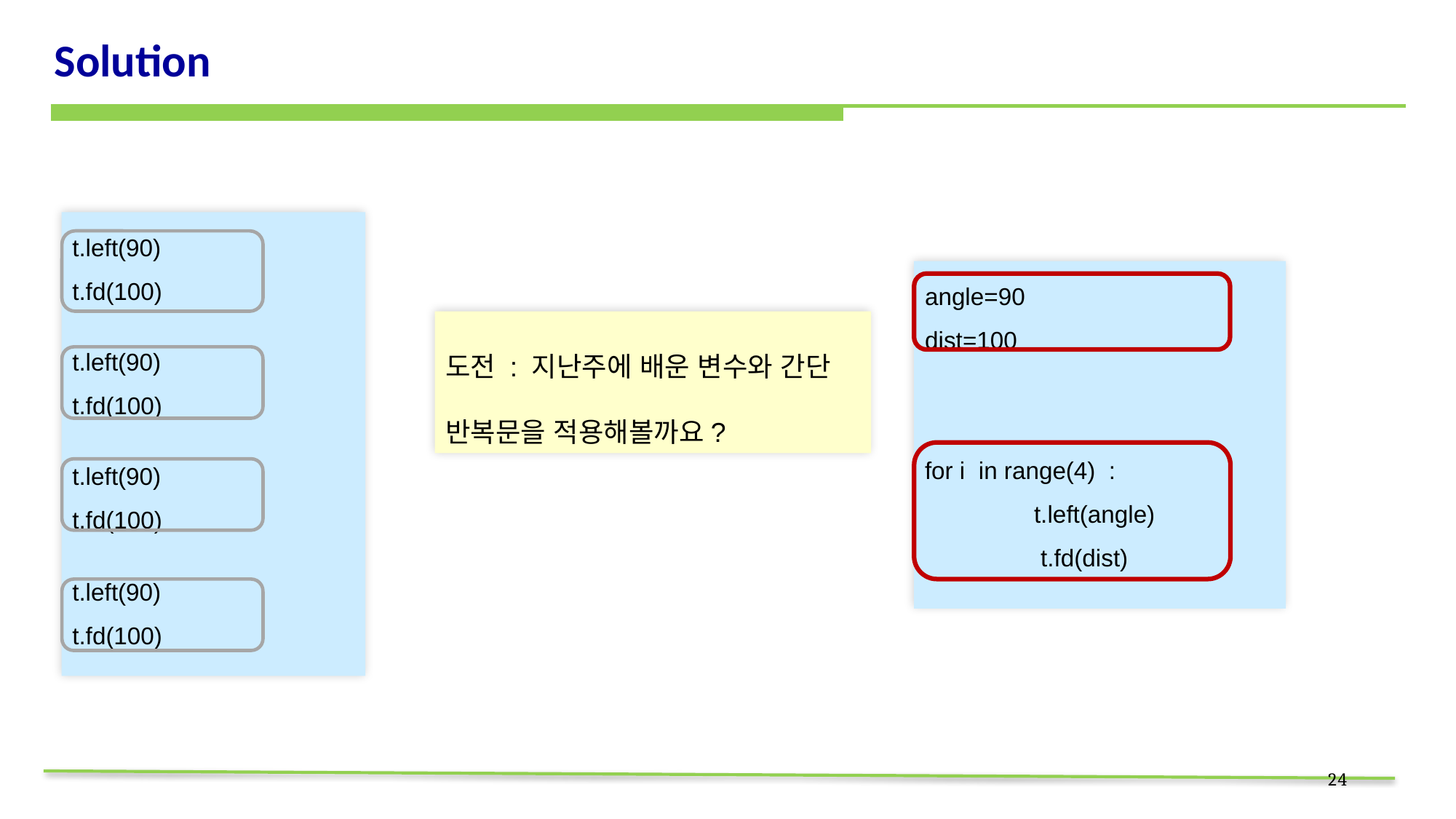

# Solution

t.left(90)
t.fd(100)

t.left(90)
t.fd(100)

t.left(90)
t.fd(100)

t.left(90)
t.fd(100)

angle=90
dist=100

for i  in range(4)  :
	t.left(angle)
	 t.fd(dist)

도전 : 지난주에 배운 변수와 간단 반복문을 적용해볼까요?

24